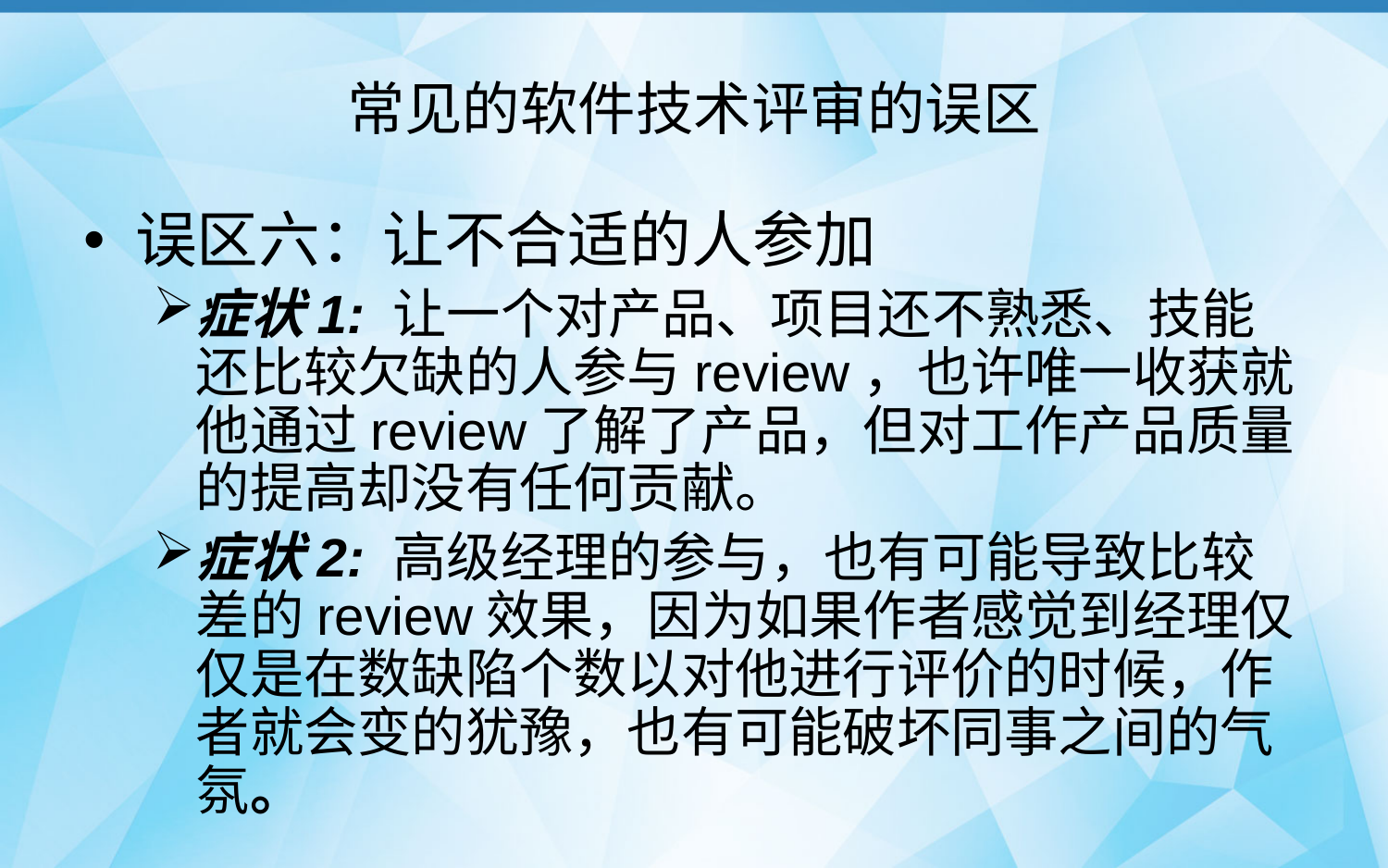

# 常见的软件技术评审的误区
误区六：让不合适的人参加
症状1: 让一个对产品、项目还不熟悉、技能还比较欠缺的人参与review，也许唯一收获就他通过review了解了产品，但对工作产品质量的提高却没有任何贡献。
症状2: 高级经理的参与，也有可能导致比较差的review效果，因为如果作者感觉到经理仅仅是在数缺陷个数以对他进行评价的时候，作者就会变的犹豫，也有可能破坏同事之间的气氛。